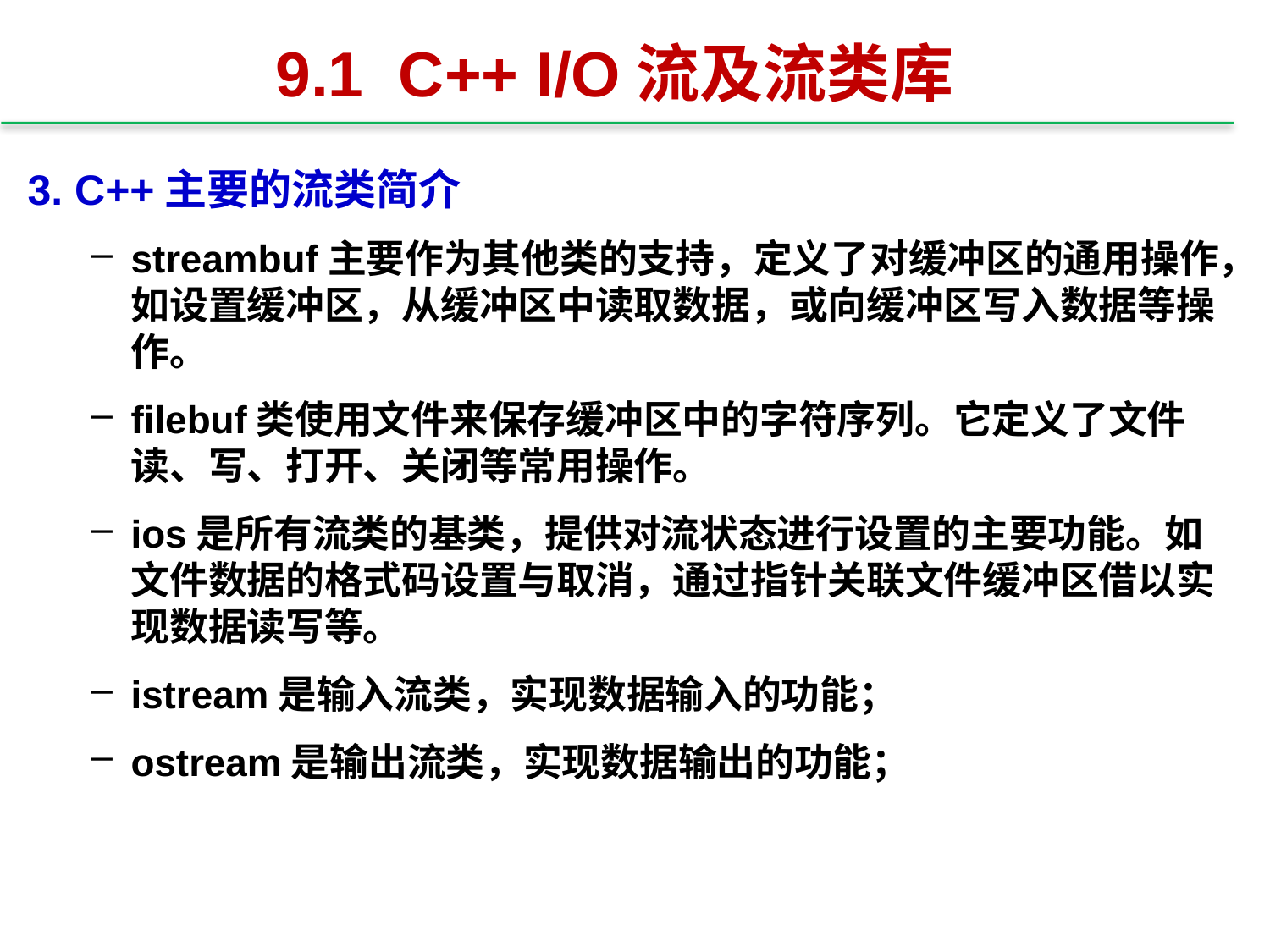

# 9.1  C++ I/O流及流类库
3. C++主要的流类简介
streambuf主要作为其他类的支持，定义了对缓冲区的通用操作，如设置缓冲区，从缓冲区中读取数据，或向缓冲区写入数据等操作。
filebuf类使用文件来保存缓冲区中的字符序列。它定义了文件读、写、打开、关闭等常用操作。
ios是所有流类的基类，提供对流状态进行设置的主要功能。如文件数据的格式码设置与取消，通过指针关联文件缓冲区借以实现数据读写等。
istream是输入流类，实现数据输入的功能；
ostream是输出流类，实现数据输出的功能；